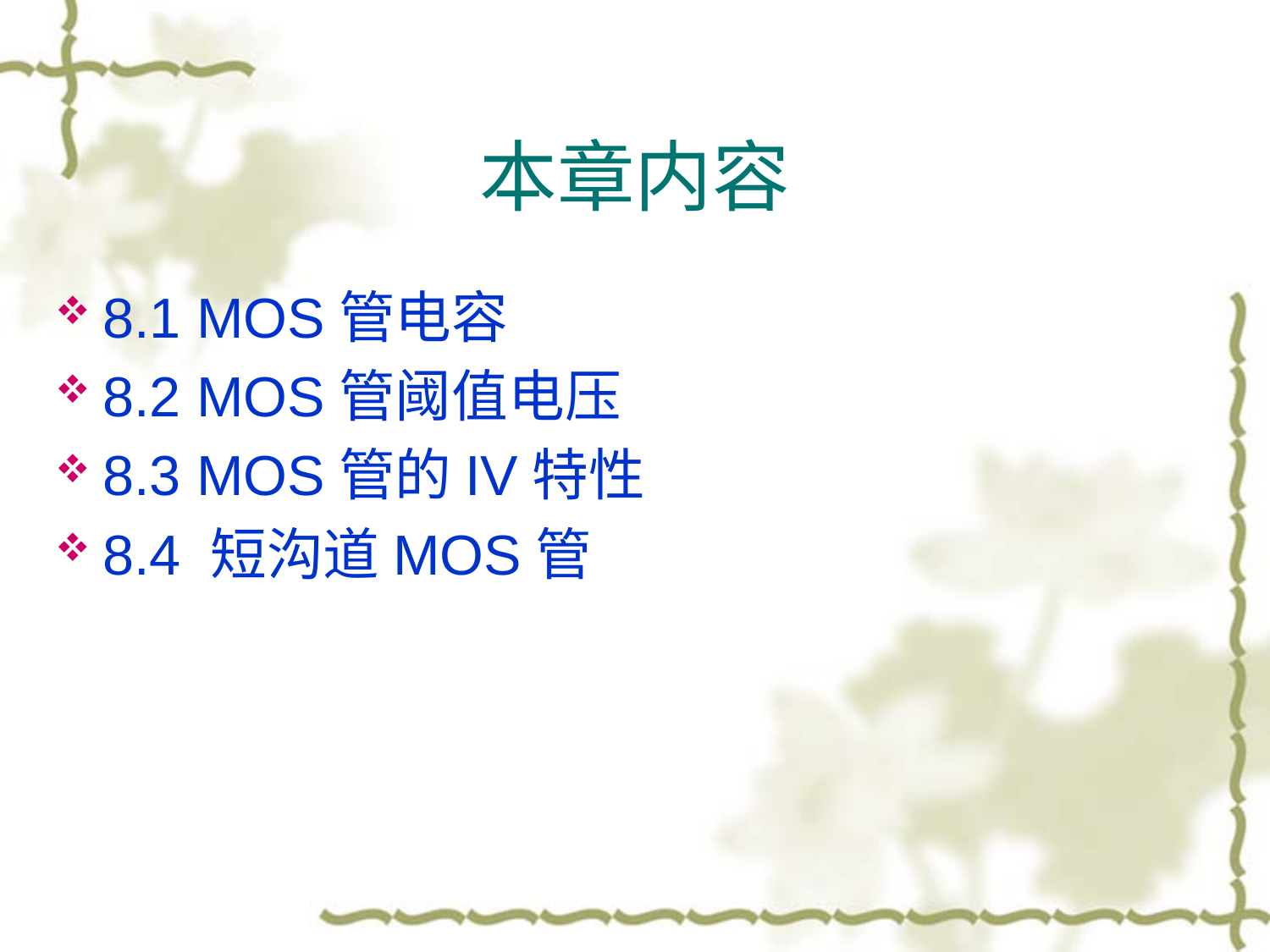

# 本章内容
8.1 MOS管电容
8.2 MOS管阈值电压
8.3 MOS管的IV特性
8.4 短沟道MOS管
2